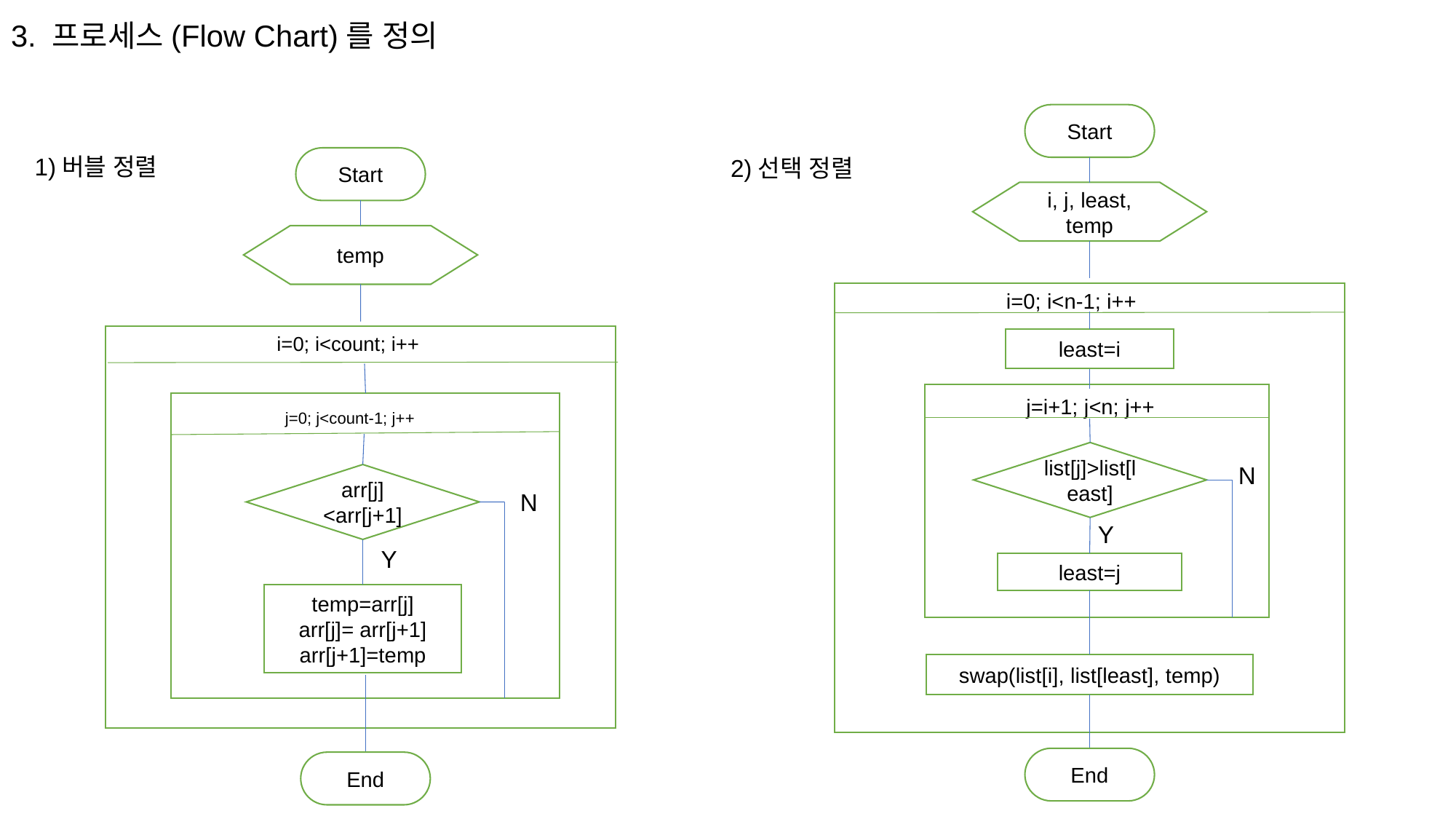

# 3. 프로세스(Flow Chart)를 정의
Start
1)버블 정렬
2)선택 정렬
Start
i, j, least, temp
temp

 i=0; i<n-1; i++
 i=0; i<count; i++

least=i

j=i+1; j<n; j++

j=0; j<count-1; j++
list[j]>list[least]
N
arr[j] <arr[j+1]
N
Y
Y
least=j
temp=arr[j]
arr[j]= arr[j+1]
arr[j+1]=temp
swap(list[i], list[least], temp)
End
End